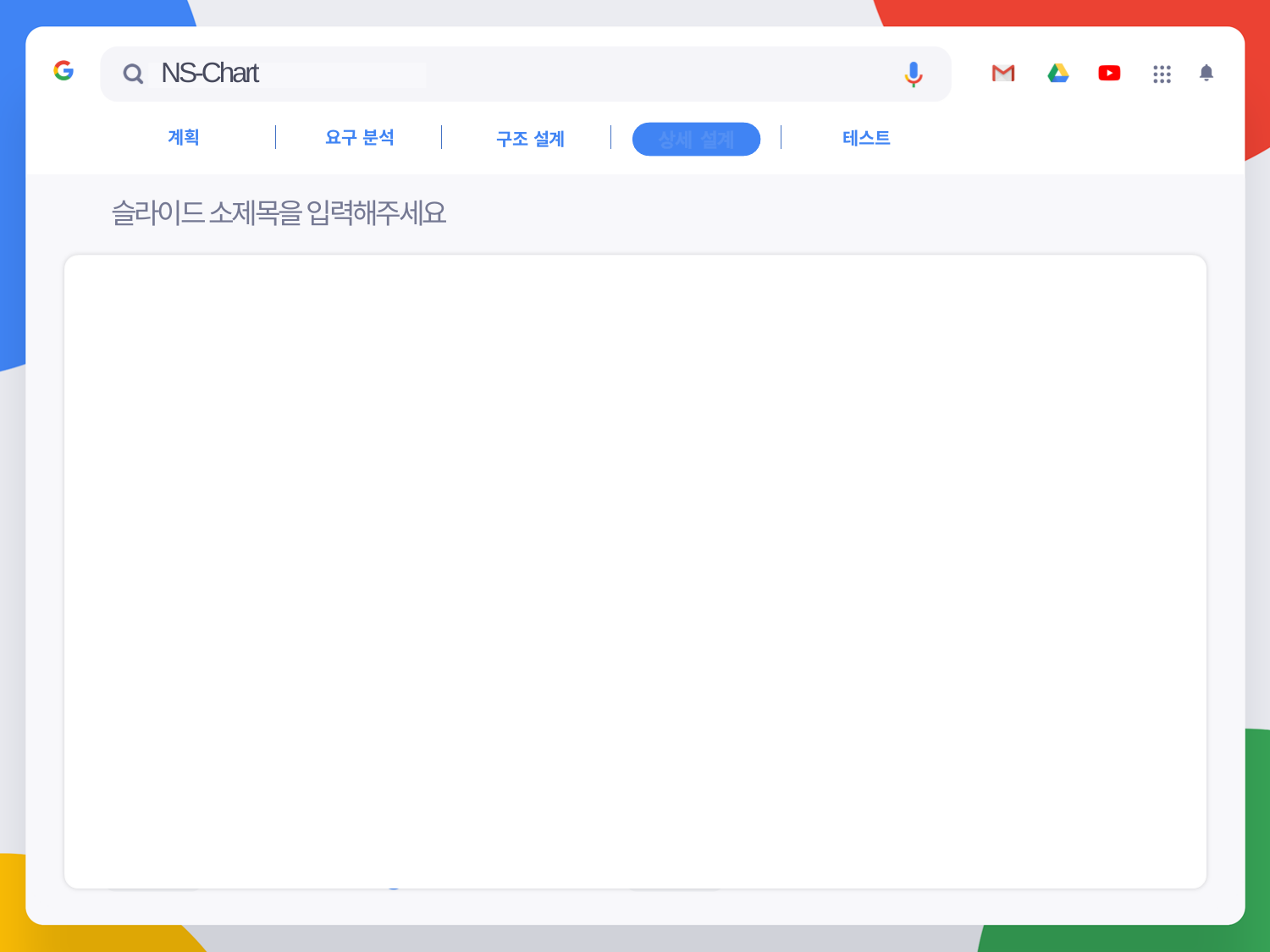

# NS-Chart
계획
요구 분석
테스트
구조 설계
상세  설계
슬라이드 소제목을 입력해주세요